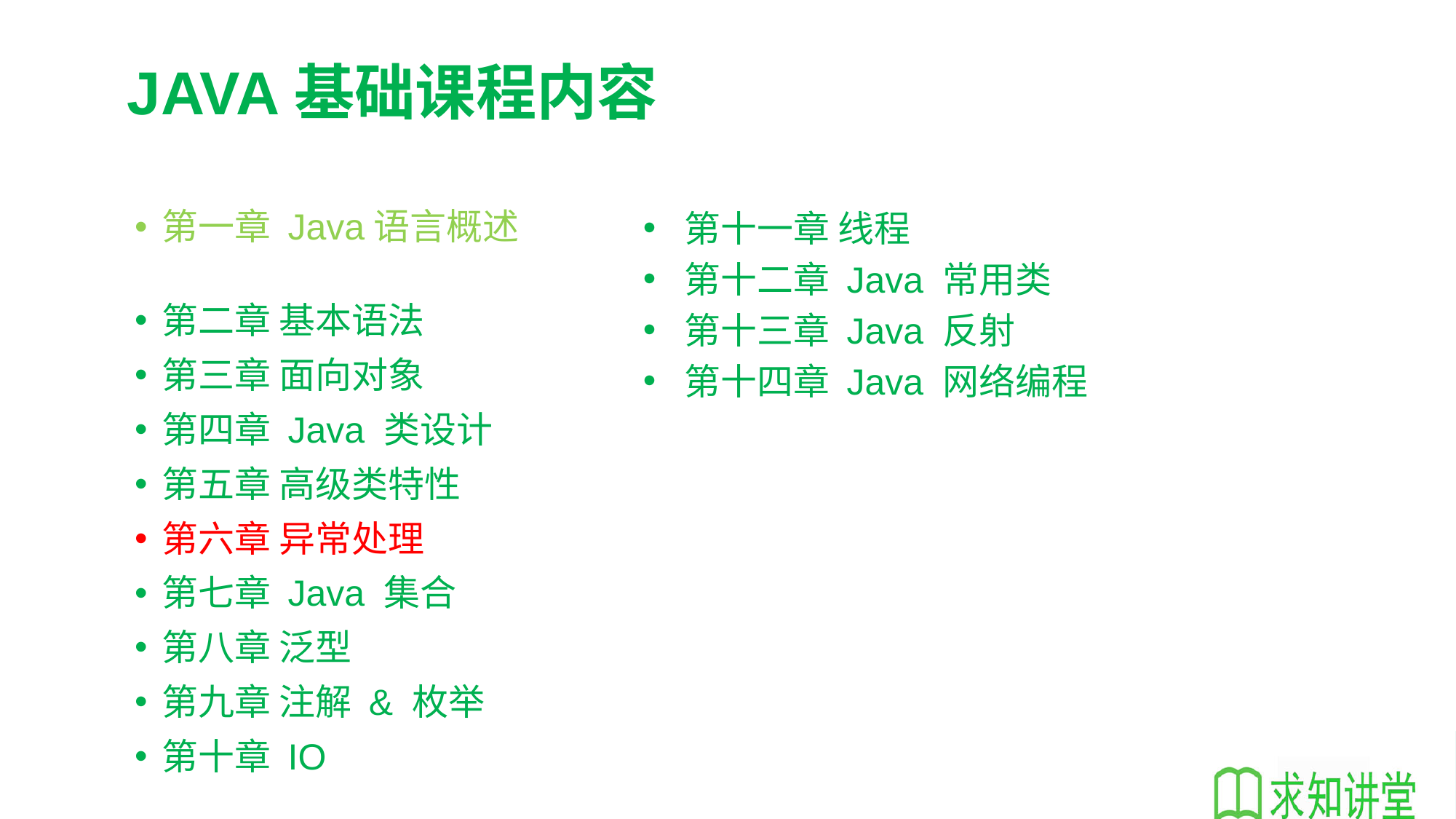

# JAVA基础课程内容
第十一章 线程
第十二章 Java 常用类
第十三章 Java 反射
第十四章 Java 网络编程
第一章 Java语言概述
第二章 基本语法
第三章 面向对象
第四章 Java 类设计
第五章 高级类特性
第六章 异常处理
第七章 Java 集合
第八章 泛型
第九章 注解 & 枚举
第十章 IO